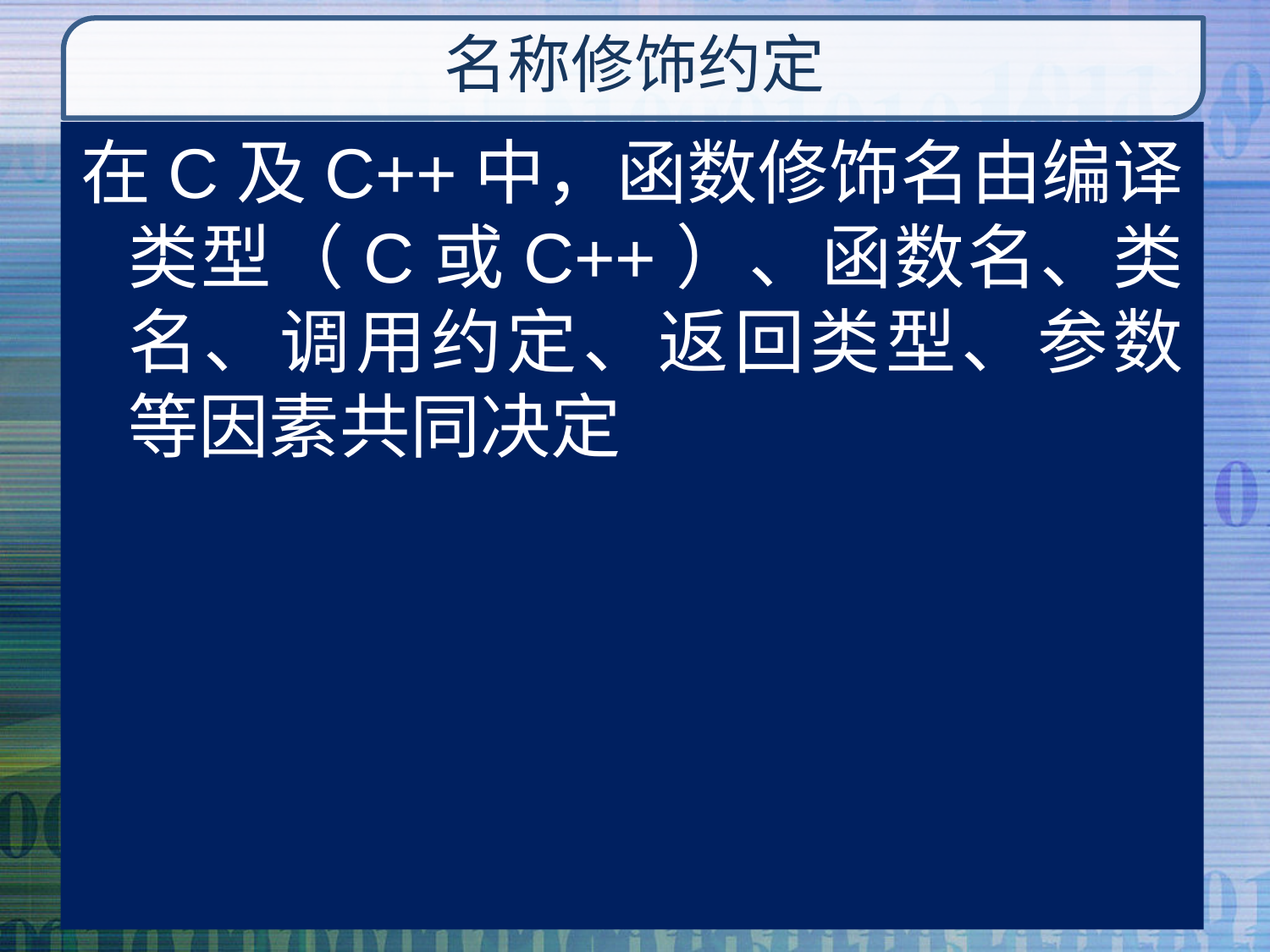

# 名称修饰约定
在C及C++中，函数修饰名由编译类型（C或C++）、函数名、类名、调用约定、返回类型、参数等因素共同决定